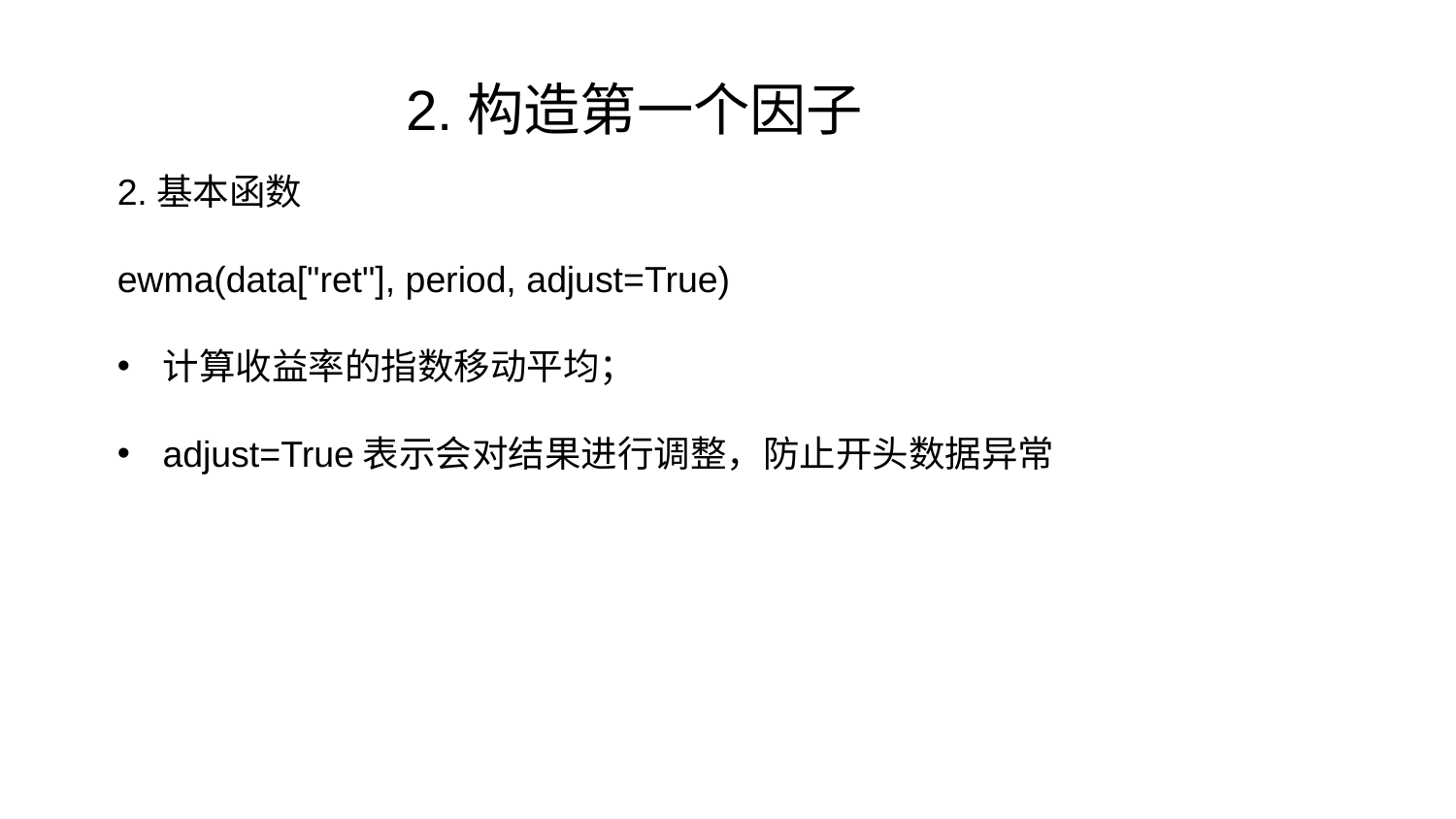

2.构造第一个因子
2.基本函数

ewma(data["ret"], period, adjust=True)

计算收益率的指数移动平均；

adjust=True表示会对结果进行调整，防止开头数据异常